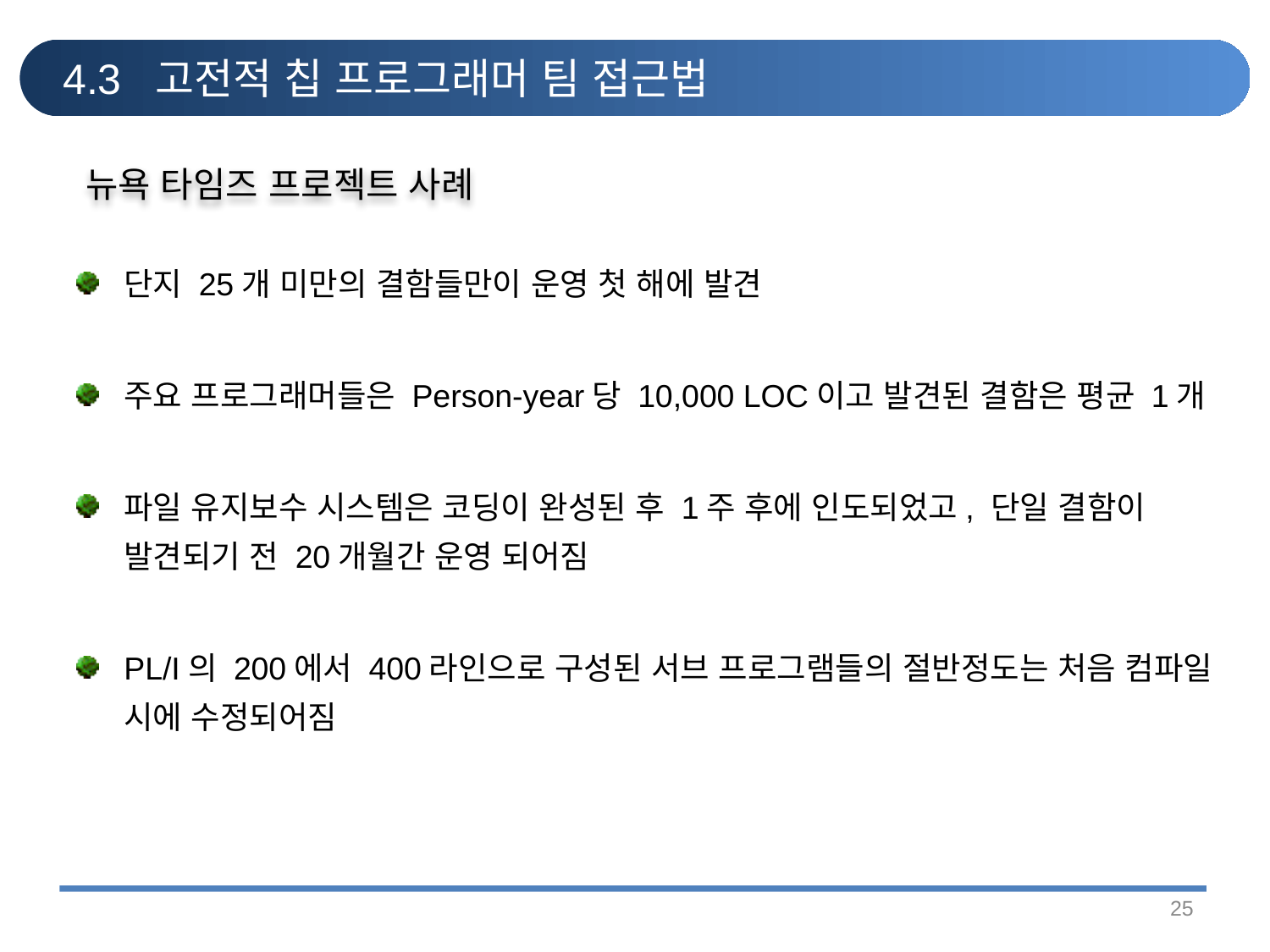

# 4.3  고전적 칩 프로그래머 팀 접근법
뉴욕 타임즈 프로젝트 사례
단지 25개 미만의 결함들만이 운영 첫 해에 발견

주요 프로그래머들은 Person-year당 10,000 LOC이고 발견된 결함은 평균 1개

파일 유지보수 시스템은 코딩이 완성된 후 1주 후에 인도되었고, 단일 결함이 발견되기 전 20개월간 운영 되어짐

PL/I의 200에서 400라인으로 구성된 서브 프로그램들의 절반정도는 처음 컴파일 시에 수정되어짐
25